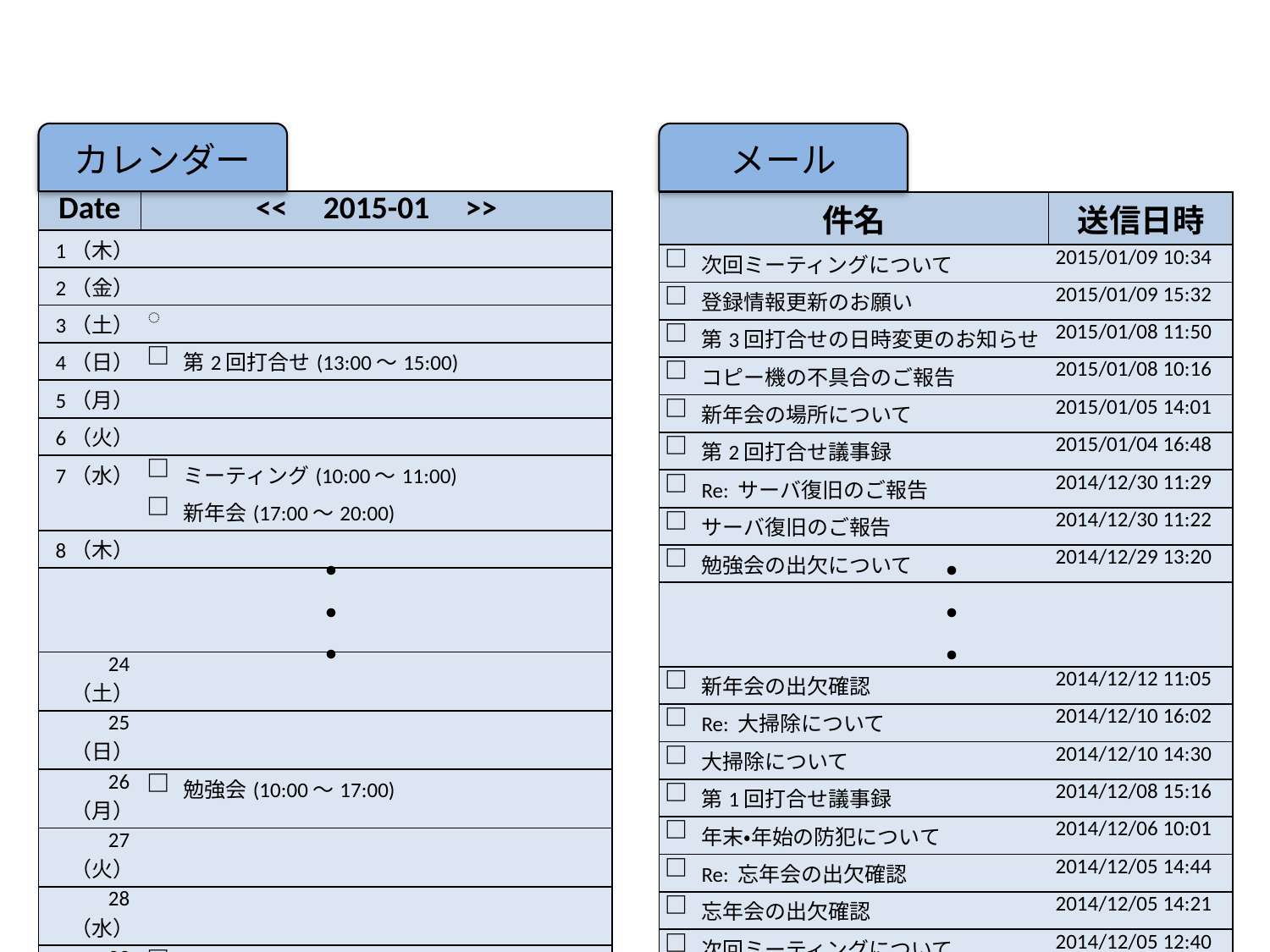

カレンダー
メール
| Date | << 2015-01 >> |  |
| --- | --- | --- |
| 1（木） |  |  |
| 2（金） |  |  |
| 3（土） | ️ |  |
| 4（日） | ⬜️ | 第2回打合せ(13:00〜15:00) |
| 5（月） |  |  |
| 6（火） |  |  |
| 7（水） | ⬜️ | ミーティング(10:00〜11:00) |
|  | ⬜️ | 新年会(17:00〜20:00) |
| 8（木） |  |  |
|  |  |  |
|  |  |  |
|  |  |  |
| 24（土） |  |  |
| 25（日） |  |  |
| 26（月） | ⬜️ | 勉強会(10:00〜17:00) |
| 27（火） |  |  |
| 28（水） |  |  |
| 29（木） | ⬜️ | 第3回打合せ(14:30〜16:30) |
|  | ⬜️ | 飲み会(18:00〜20:00) |
| 30（金） |  |  |
| 31（土） | ⬜️ | ミーティング(13:00〜14:00) |
| 件名 |  | 送信日時 |
| --- | --- | --- |
| ⬜️ | 次回ミーティングについて | 2015/01/09 10:34 |
| ⬜️ | 登録情報更新のお願い | 2015/01/09 15:32 |
| ⬜️ | 第3回打合せの日時変更のお知らせ | 2015/01/08 11:50 |
| ⬜️ | コピー機の不具合のご報告 | 2015/01/08 10:16 |
| ⬜️ | 新年会の場所について | 2015/01/05 14:01 |
| ⬜️ | 第2回打合せ議事録 | 2015/01/04 16:48 |
| ⬜️ | Re: サーバ復旧のご報告 | 2014/12/30 11:29 |
| ⬜️ | サーバ復旧のご報告 | 2014/12/30 11:22 |
| ⬜️ | 勉強会の出欠について | 2014/12/29 13:20 |
|  |  |  |
|  |  |  |
|  |  |  |
| ⬜️ | 新年会の出欠確認 | 2014/12/12 11:05 |
| ⬜️ | Re: 大掃除について | 2014/12/10 16:02 |
| ⬜️ | 大掃除について | 2014/12/10 14:30 |
| ⬜️ | 第1回打合せ議事録 | 2014/12/08 15:16 |
| ⬜️ | 年末・年始の防犯について | 2014/12/06 10:01 |
| ⬜️ | Re: 忘年会の出欠確認 | 2014/12/05 14:44 |
| ⬜️ | 忘年会の出欠確認 | 2014/12/05 14:21 |
| ⬜️ | 次回ミーティングについて | 2014/12/05 12:40 |
| ⬜️ | 忘年会のお知らせ | 2014/12/04 10:59 |
・・・
・・・